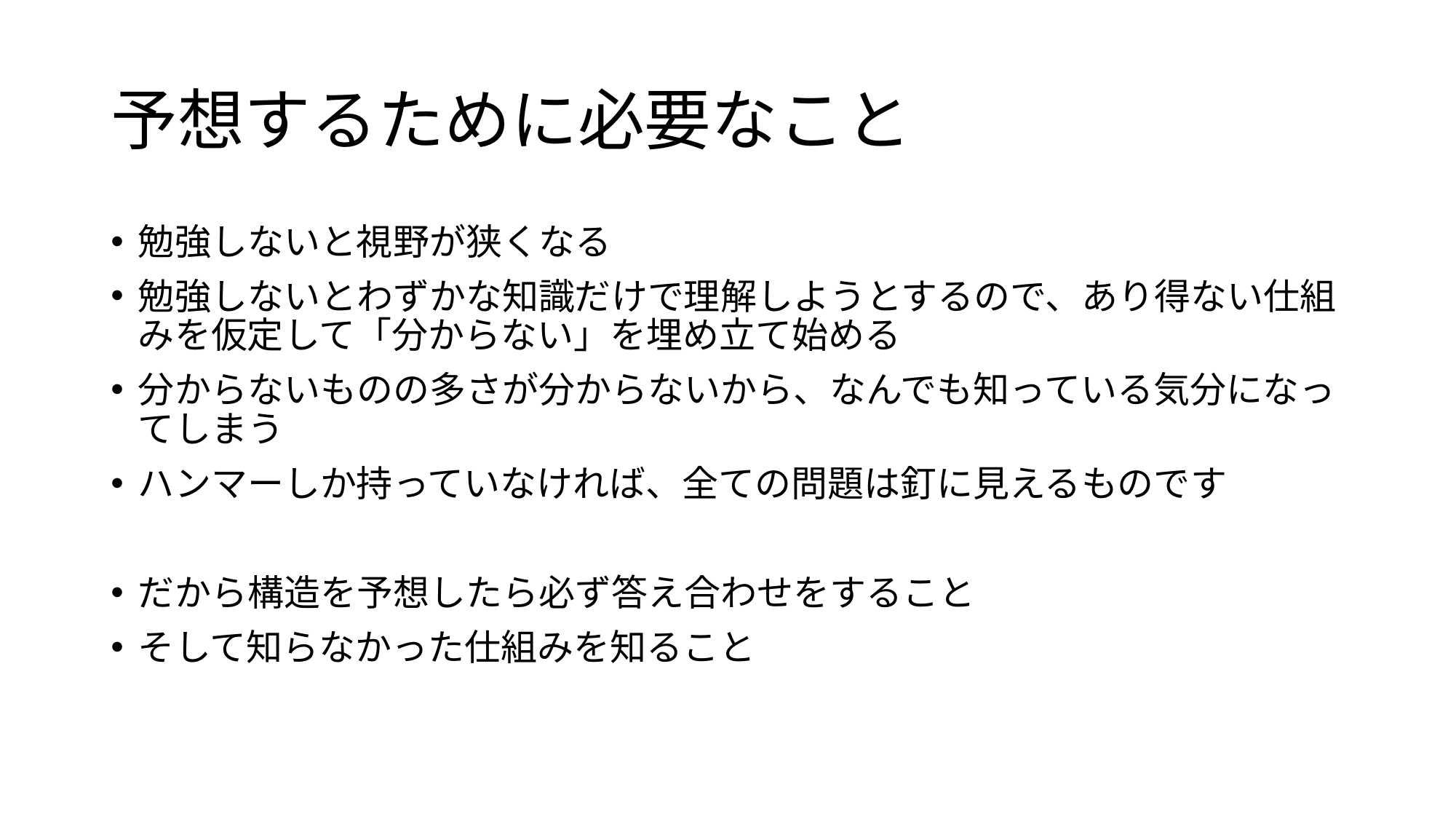

# 予想するために必要なこと
勉強しないと視野が狭くなる
勉強しないとわずかな知識だけで理解しようとするので、あり得ない仕組みを仮定して「分からない」を埋め立て始める
分からないものの多さが分からないから、なんでも知っている気分になってしまう
ハンマーしか持っていなければ、全ての問題は釘に見えるものです

だから構造を予想したら必ず答え合わせをすること
そして知らなかった仕組みを知ること